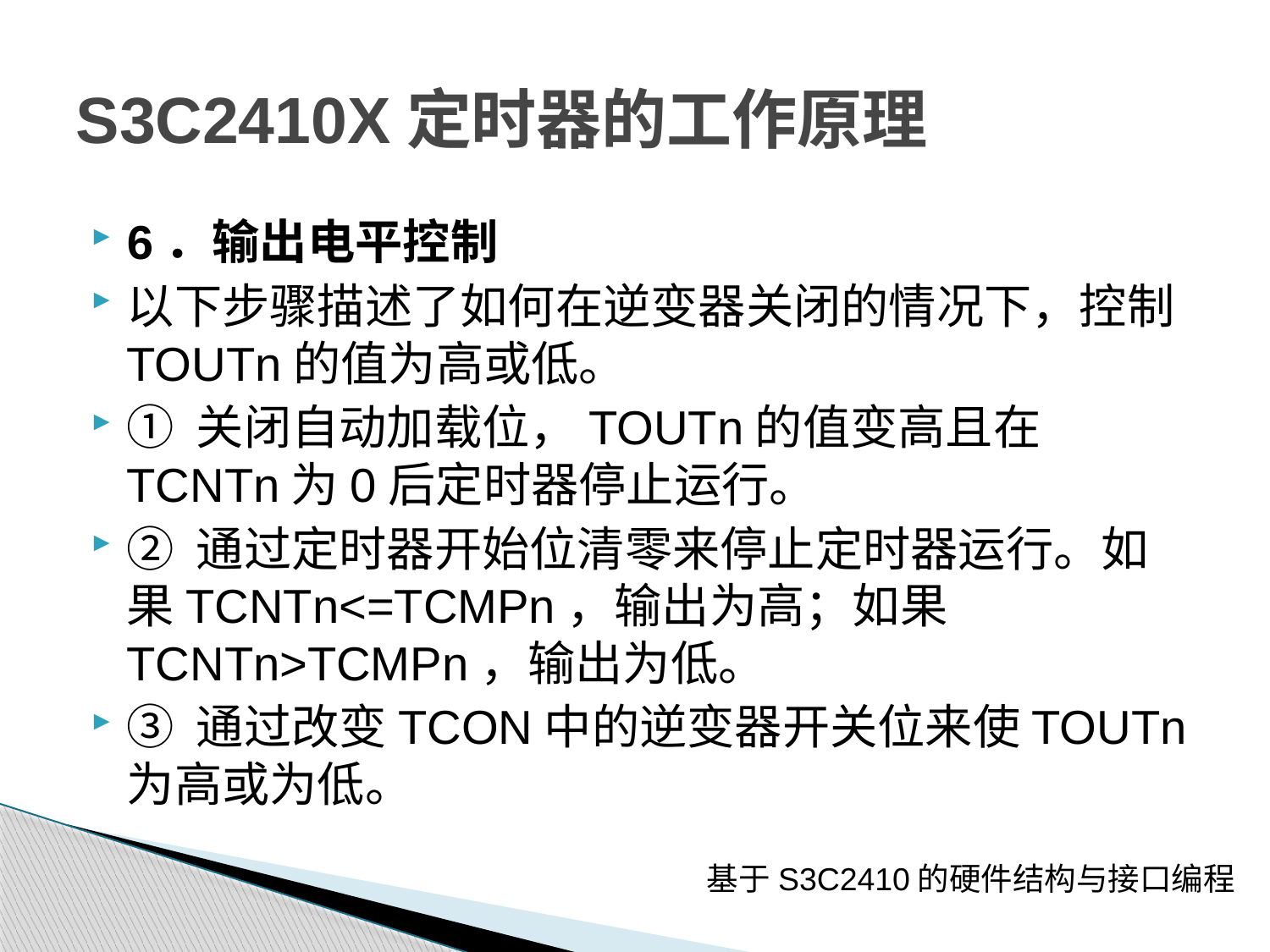

# S3C2410X定时器的工作原理
6．输出电平控制
以下步骤描述了如何在逆变器关闭的情况下，控制TOUTn的值为高或低。
① 关闭自动加载位，TOUTn的值变高且在TCNTn为0后定时器停止运行。
② 通过定时器开始位清零来停止定时器运行。如果TCNTn<=TCMPn，输出为高；如果TCNTn>TCMPn，输出为低。
③ 通过改变TCON中的逆变器开关位来使TOUTn为高或为低。

基于S3C2410的硬件结构与接口编程